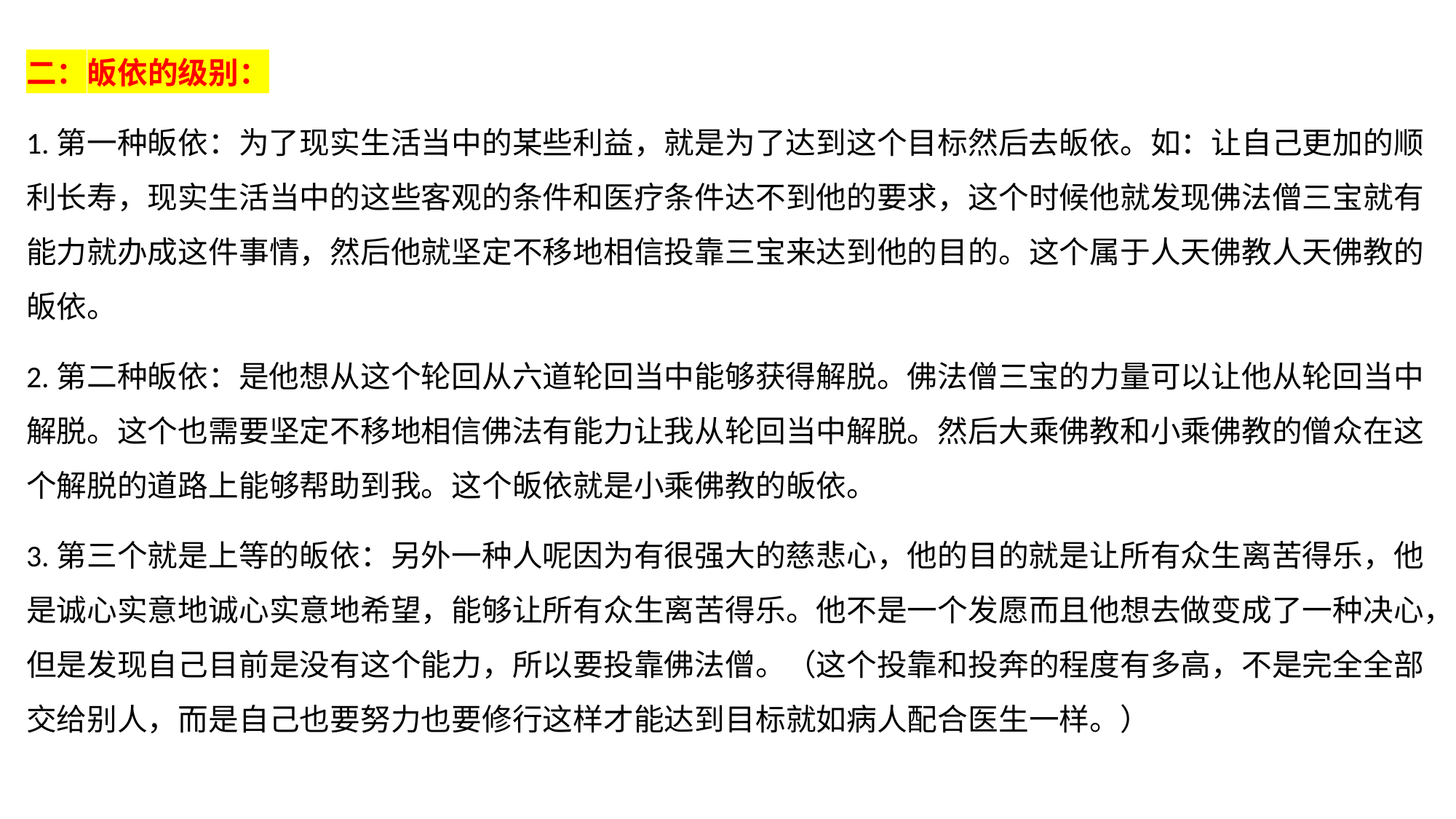

二：皈依的级别：
1.第一种皈依：为了现实生活当中的某些利益，就是为了达到这个目标然后去皈依。如：让自己更加的顺利长寿，现实生活当中的这些客观的条件和医疗条件达不到他的要求，这个时候他就发现佛法僧三宝就有能力就办成这件事情，然后他就坚定不移地相信投靠三宝来达到他的目的。这个属于人天佛教人天佛教的皈依。
2.第二种皈依：是他想从这个轮回从六道轮回当中能够获得解脱。佛法僧三宝的力量可以让他从轮回当中解脱。这个也需要坚定不移地相信佛法有能力让我从轮回当中解脱。然后大乘佛教和小乘佛教的僧众在这个解脱的道路上能够帮助到我。这个皈依就是小乘佛教的皈依。
3.第三个就是上等的皈依：另外一种人呢因为有很强大的慈悲心，他的目的就是让所有众生离苦得乐，他是诚心实意地诚心实意地希望，能够让所有众生离苦得乐。他不是一个发愿而且他想去做变成了一种决心，但是发现自己目前是没有这个能力，所以要投靠佛法僧。（这个投靠和投奔的程度有多高，不是完全全部交给别人，而是自己也要努力也要修行这样才能达到目标就如病人配合医生一样。）